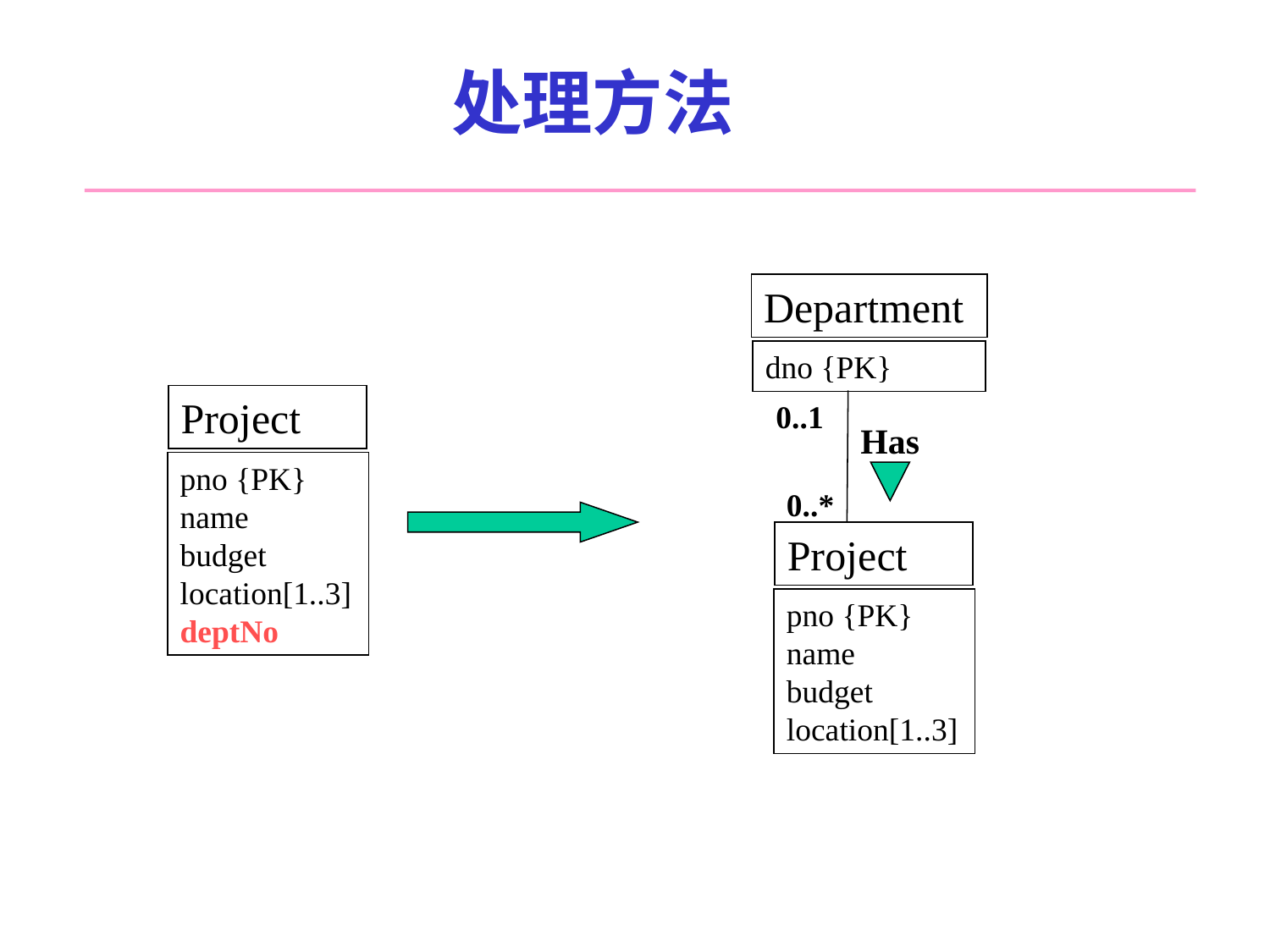

# 处理方法

Department
dno {PK}
Project
0..1

Has
pno {PK}
name
budget
location[1..3]
deptNo

0..*

Project
pno {PK}
name
budget
location[1..3]